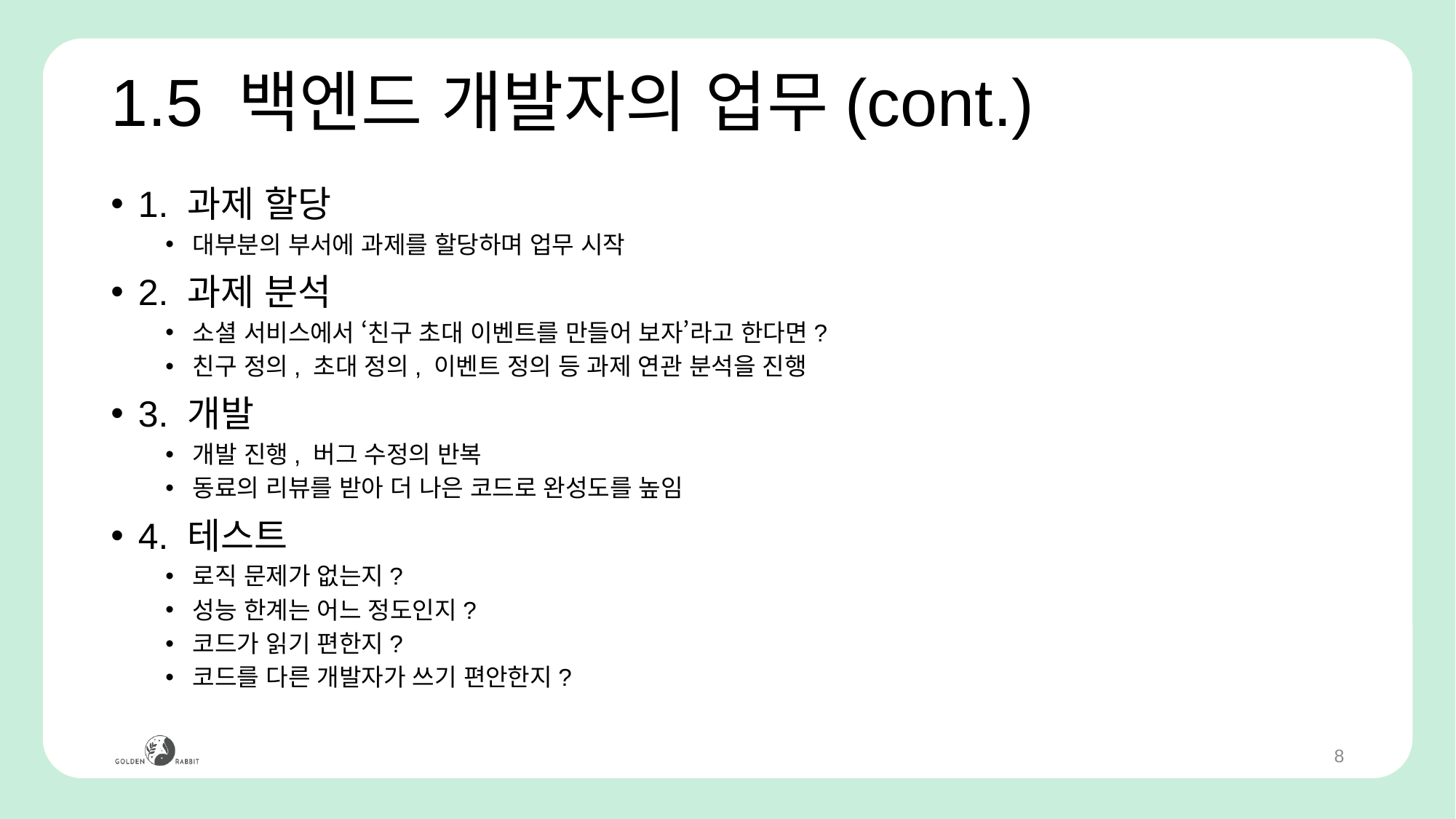

# 1.5 백엔드 개발자의 업무(cont.)
1. 과제 할당
대부분의 부서에 과제를 할당하며 업무 시작
2. 과제 분석
소셜 서비스에서 ‘친구 초대 이벤트를 만들어 보자’라고 한다면?
친구 정의, 초대 정의, 이벤트 정의 등 과제 연관 분석을 진행
3. 개발
개발 진행, 버그 수정의 반복
동료의 리뷰를 받아 더 나은 코드로 완성도를 높임
4. 테스트
로직 문제가 없는지?
성능 한계는 어느 정도인지?
코드가 읽기 편한지?
코드를 다른 개발자가 쓰기 편안한지?

8